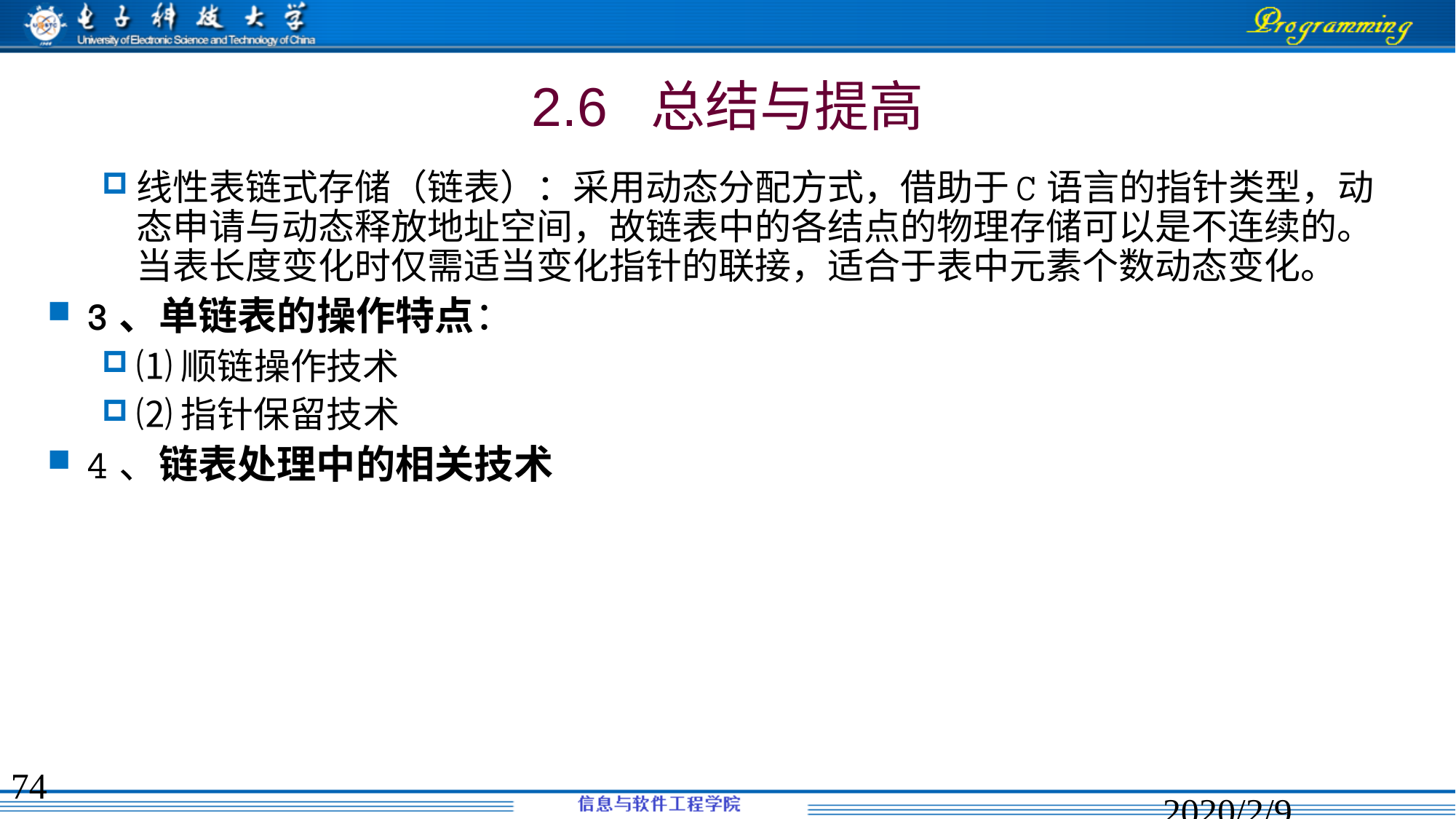

# 2.6  总结与提高
线性表链式存储（链表）：采用动态分配方式，借助于C语言的指针类型，动态申请与动态释放地址空间，故链表中的各结点的物理存储可以是不连续的。当表长度变化时仅需适当变化指针的联接，适合于表中元素个数动态变化。
3、单链表的操作特点：
⑴顺链操作技术
⑵指针保留技术
4、链表处理中的相关技术

74
2020/2/9